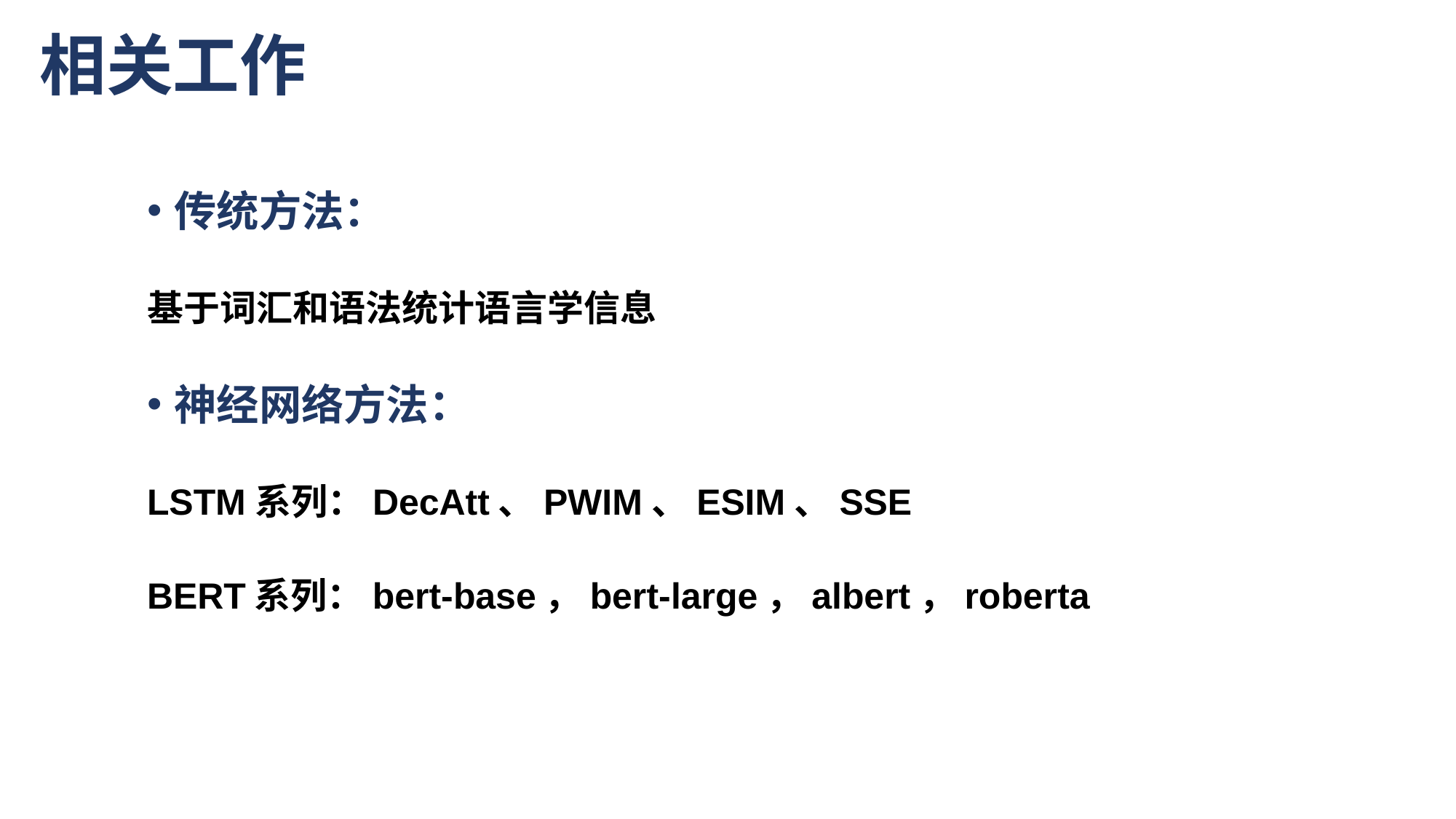

相关工作
传统方法：
基于词汇和语法统计语言学信息
神经网络方法：
LSTM系列：DecAtt、PWIM、ESIM、SSE
BERT系列：bert-base，bert-large，albert，roberta